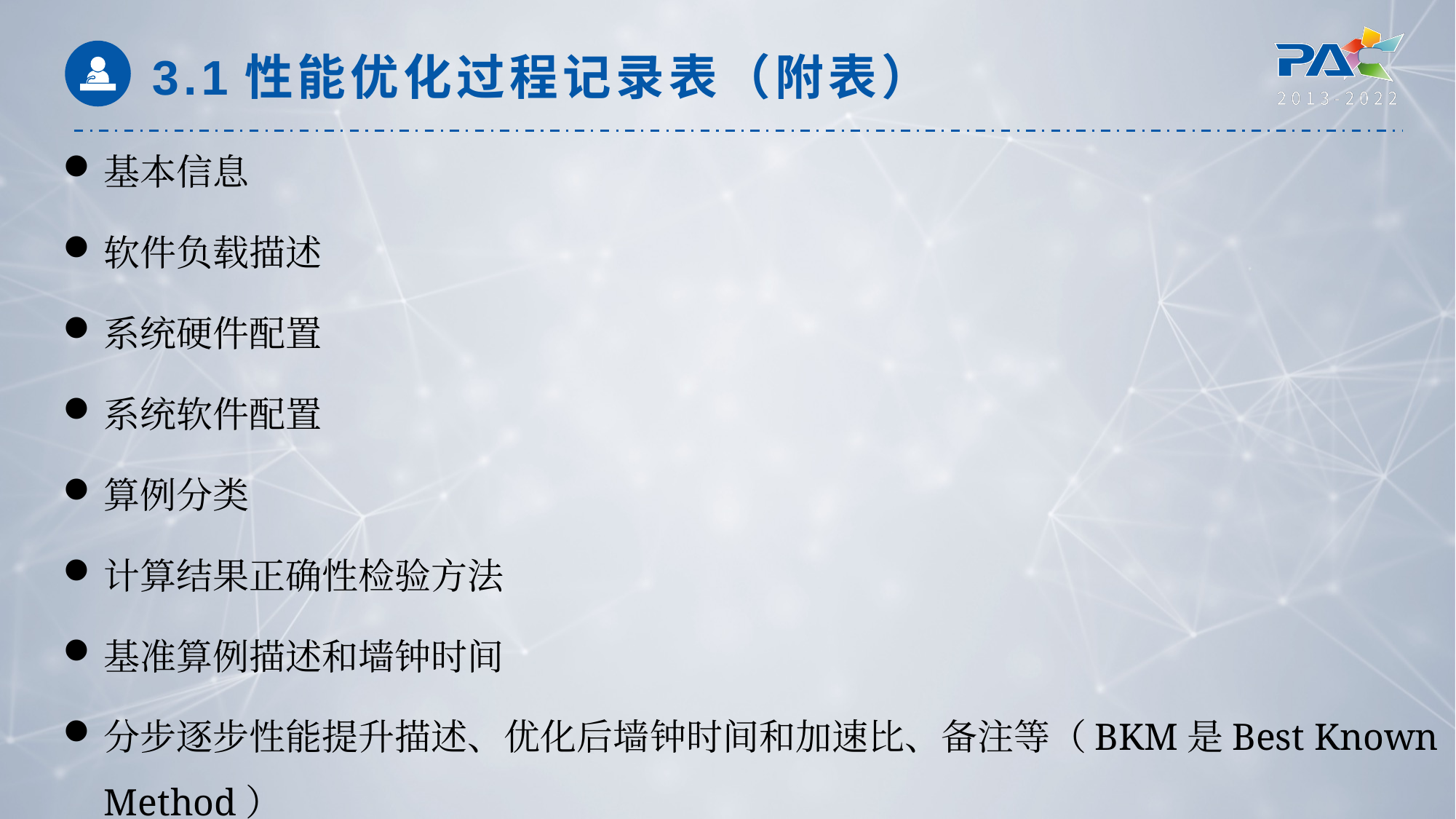

3.1性能优化过程记录表（附表）
基本信息
软件负载描述
系统硬件配置
系统软件配置
算例分类
计算结果正确性检验方法
基准算例描述和墙钟时间
分步逐步性能提升描述、优化后墙钟时间和加速比、备注等（BKM是Best Known Method）